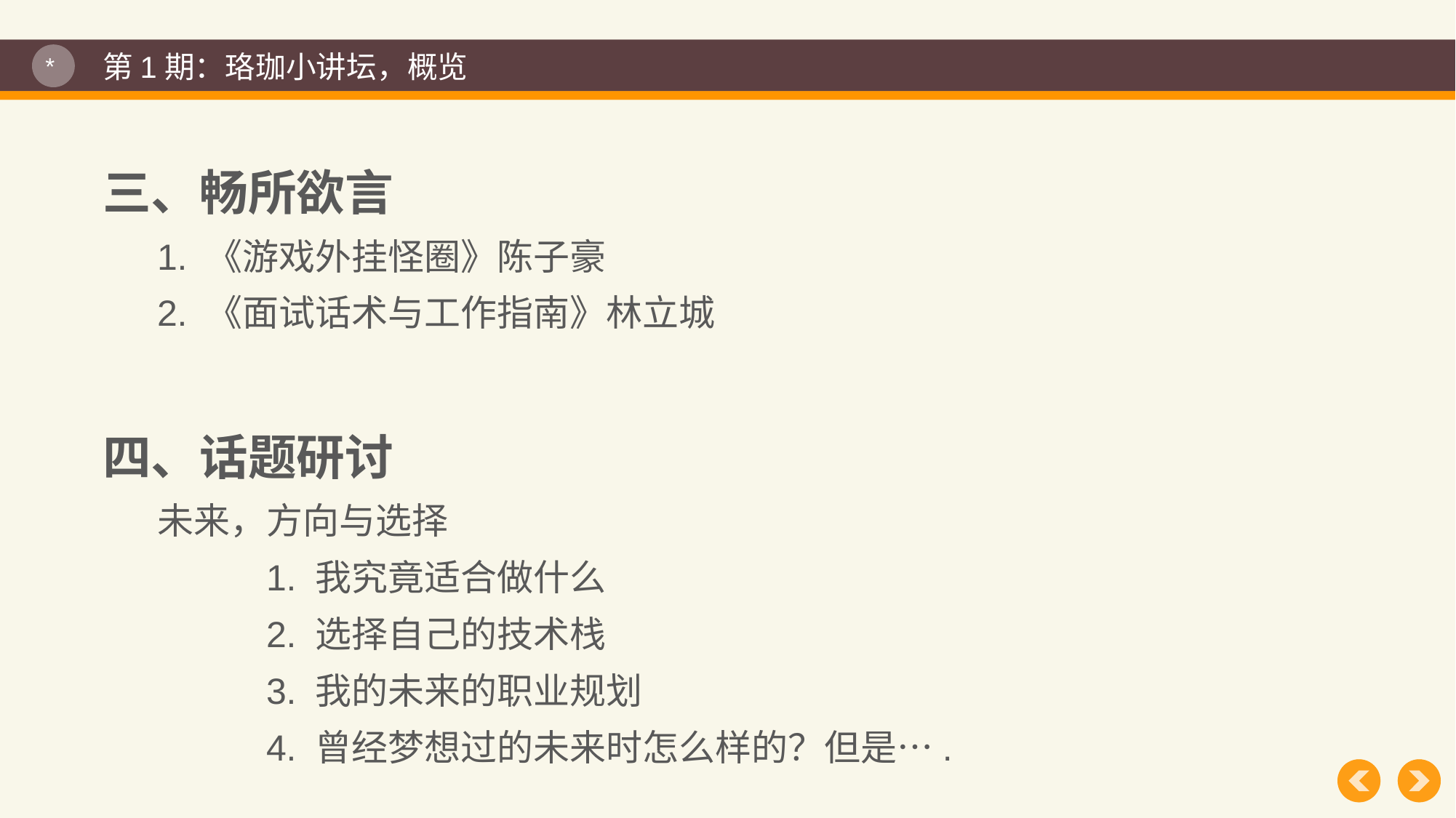

第1期：珞珈小讲坛，概览

*

三、畅所欲言
1. 《游戏外挂怪圈》陈子豪
2. 《面试话术与工作指南》林立城

四、话题研讨
未来，方向与选择
	1. 我究竟适合做什么
	2. 选择自己的技术栈
	3. 我的未来的职业规划
	4. 曾经梦想过的未来时怎么样的？但是….